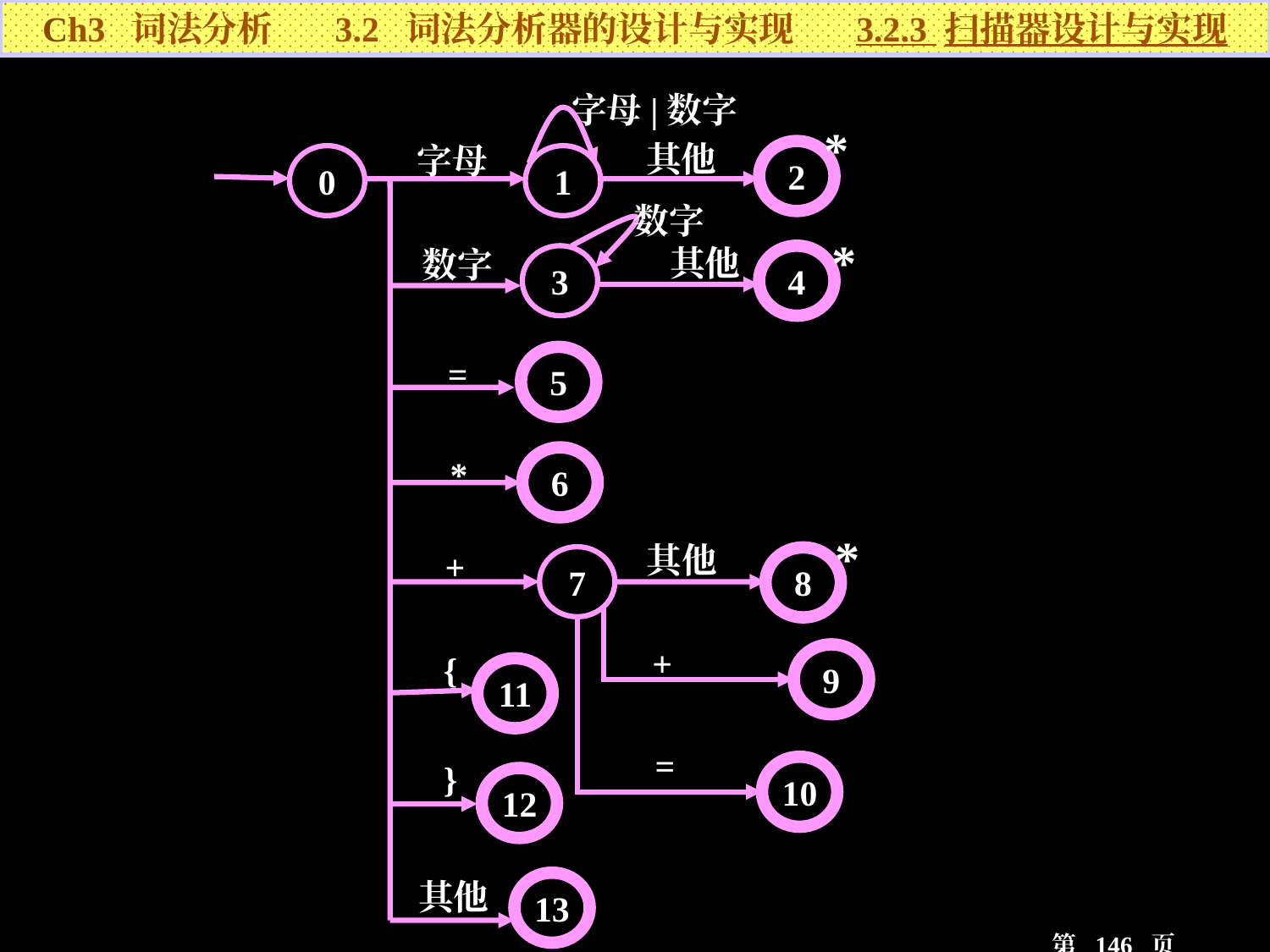

Ch3  词法分析      3.2  词法分析器的设计与实现      3.2.3 扫描器设计与实现
字母|数字

*
其他
字母
2
0
1

数字

*
其他
数字
3
4

=
5

*
6

*
其他
+
7
8

+
{
9
11

=
}
10
12

其他
13